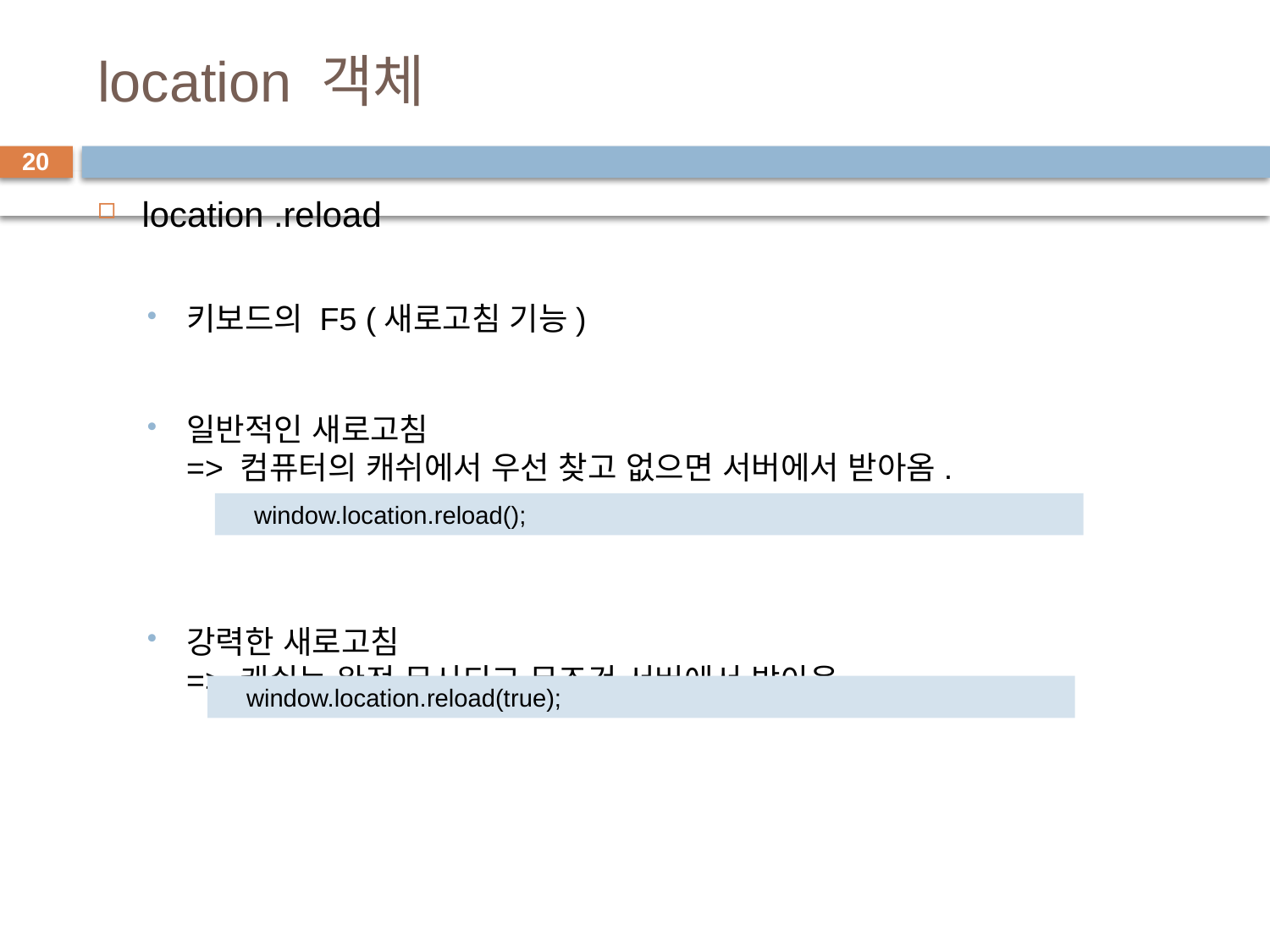

# location 객체
20
location .reload

키보드의 F5 (새로고침 기능)

일반적인 새로고침
=> 컴퓨터의 캐쉬에서 우선 찾고 없으면 서버에서 받아옴.

강력한 새로고침
=> 캐쉬는 완전 무시되고 무조건 서버에서 받아옴.

window.location.reload();
window.location.reload(true);